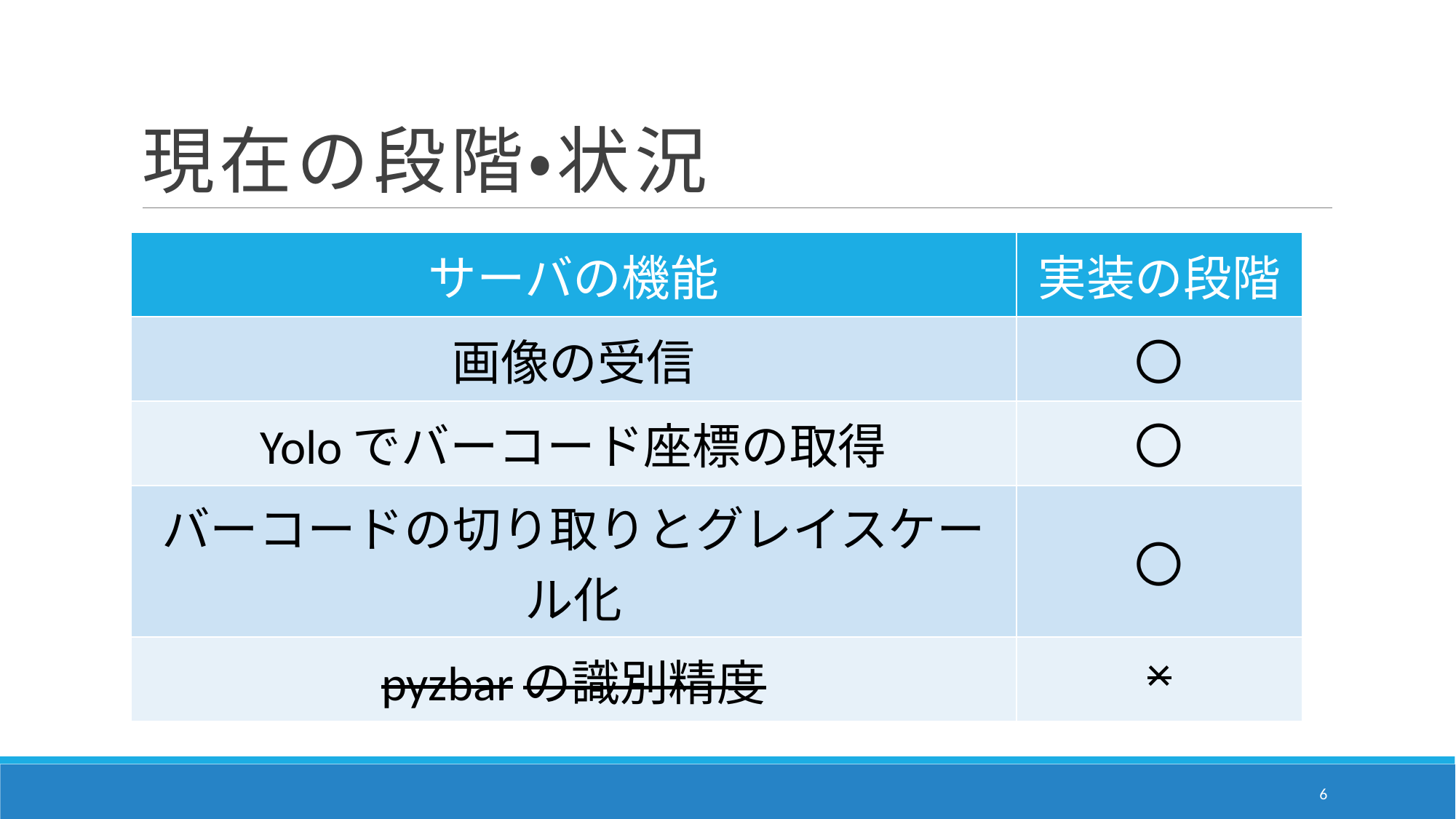

# 現在の段階・状況
| サーバの機能 | 実装の段階 |
| --- | --- |
| 画像の受信 | 〇 |
| Yoloでバーコード座標の取得 | 〇 |
| バーコードの切り取りとグレイスケール化 | 〇 |
| pyzbarの識別精度 | × |
6